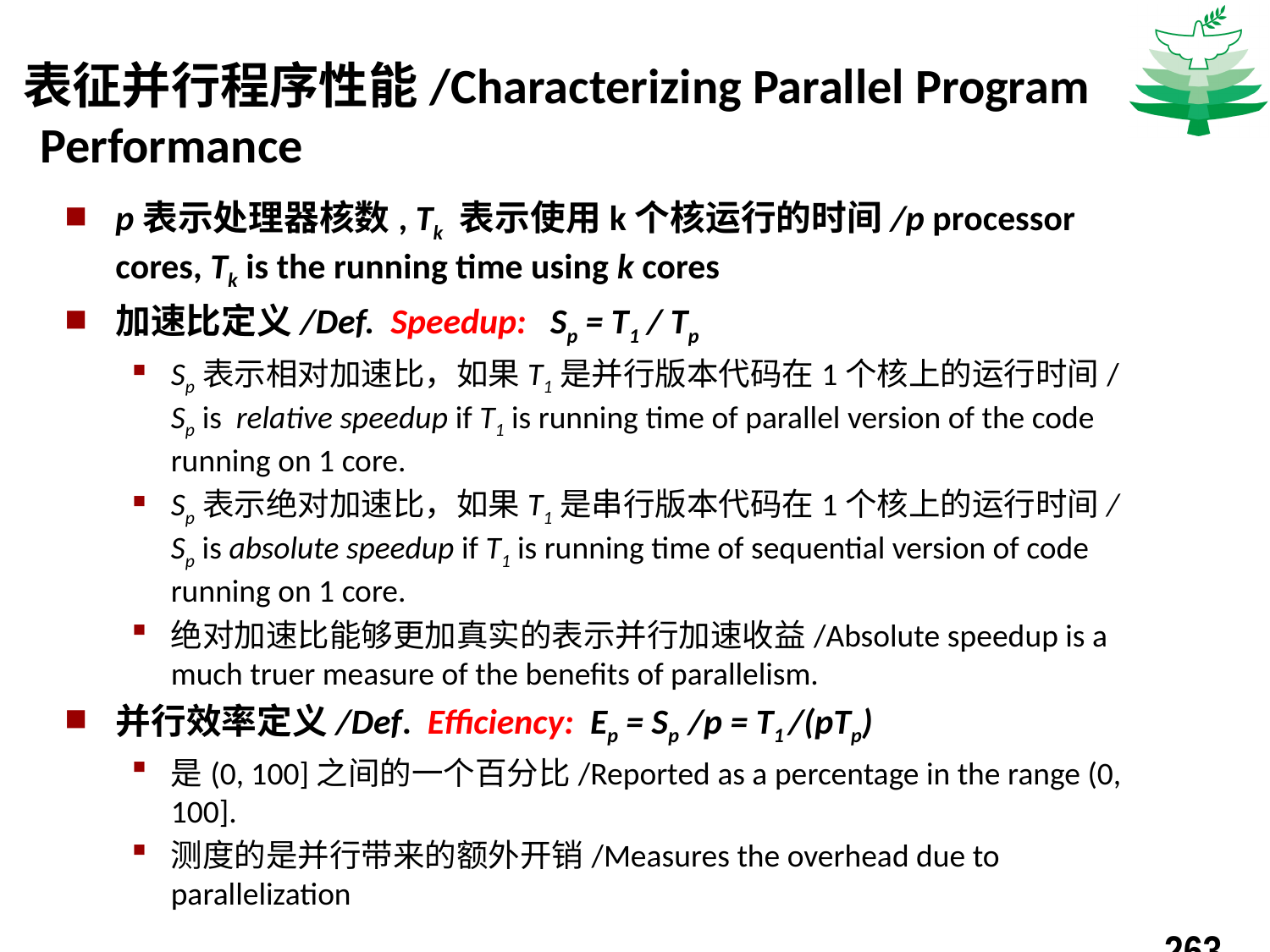

# 表征并行程序性能/Characterizing Parallel Program Performance
p表示处理器核数, Tk 表示使用k个核运行的时间/p processor cores, Tk is the running time using k cores
加速比定义/Def.  Speedup:   Sp = T1 / Tp
Sp表示相对加速比，如果T1是并行版本代码在1个核上的运行时间/Sp is  relative speedup if T1 is running time of parallel version of the code running on 1 core.
Sp表示绝对加速比，如果T1是串行版本代码在1个核上的运行时间/Sp is absolute speedup if T1 is running time of sequential version of code running on 1 core.
绝对加速比能够更加真实的表示并行加速收益/Absolute speedup is a much truer measure of the benefits of parallelism.
并行效率定义/Def.  Efficiency:  Ep = Sp  /p = T1 /(pTp)
是(0, 100]之间的一个百分比/Reported as a percentage in the range (0, 100].
测度的是并行带来的额外开销/Measures the overhead due to parallelization